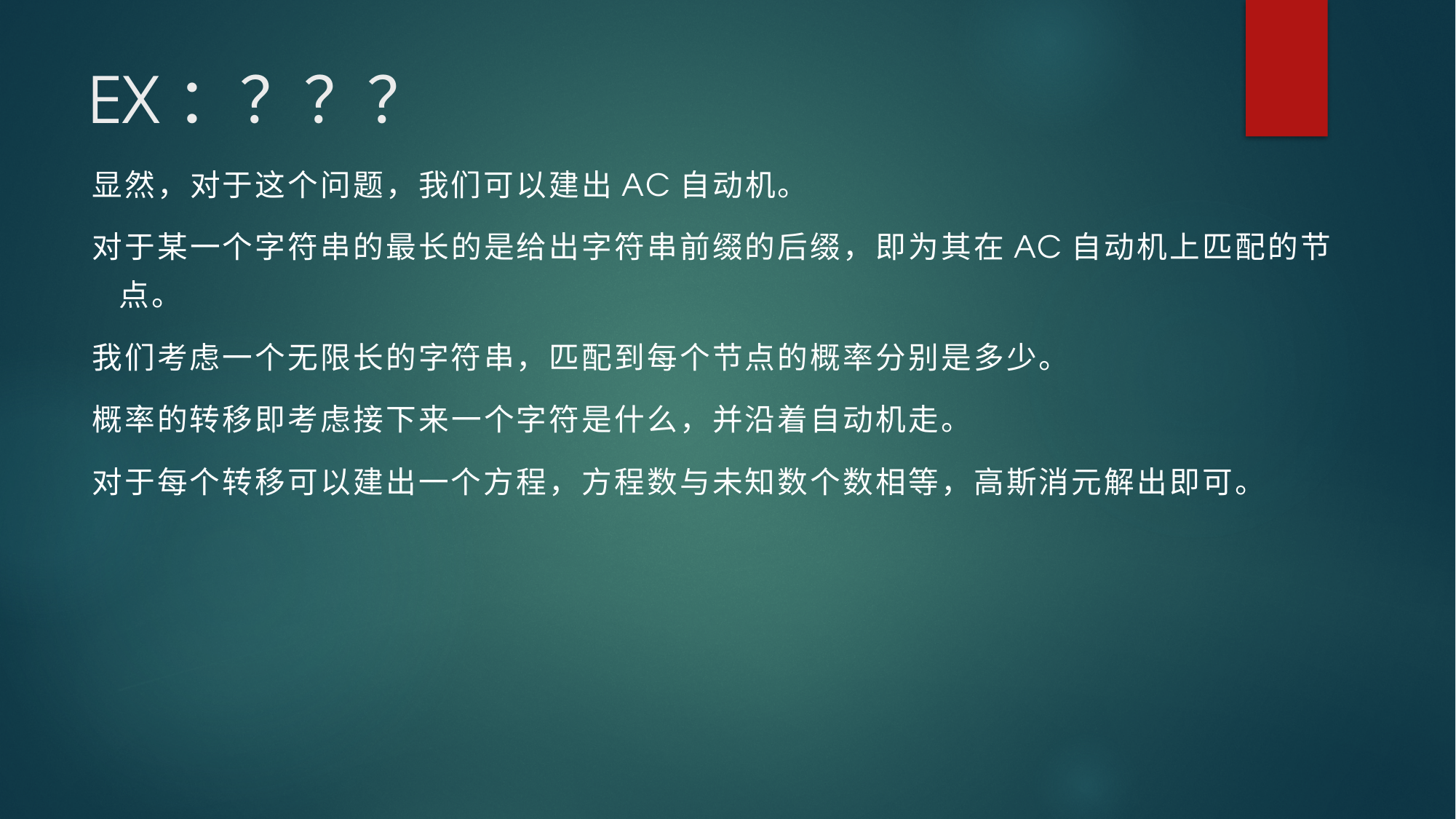

# EX：？？？
显然，对于这个问题，我们可以建出AC自动机。
对于某一个字符串的最长的是给出字符串前缀的后缀，即为其在AC自动机上匹配的节点。
我们考虑一个无限长的字符串，匹配到每个节点的概率分别是多少。
概率的转移即考虑接下来一个字符是什么，并沿着自动机走。
对于每个转移可以建出一个方程，方程数与未知数个数相等，高斯消元解出即可。